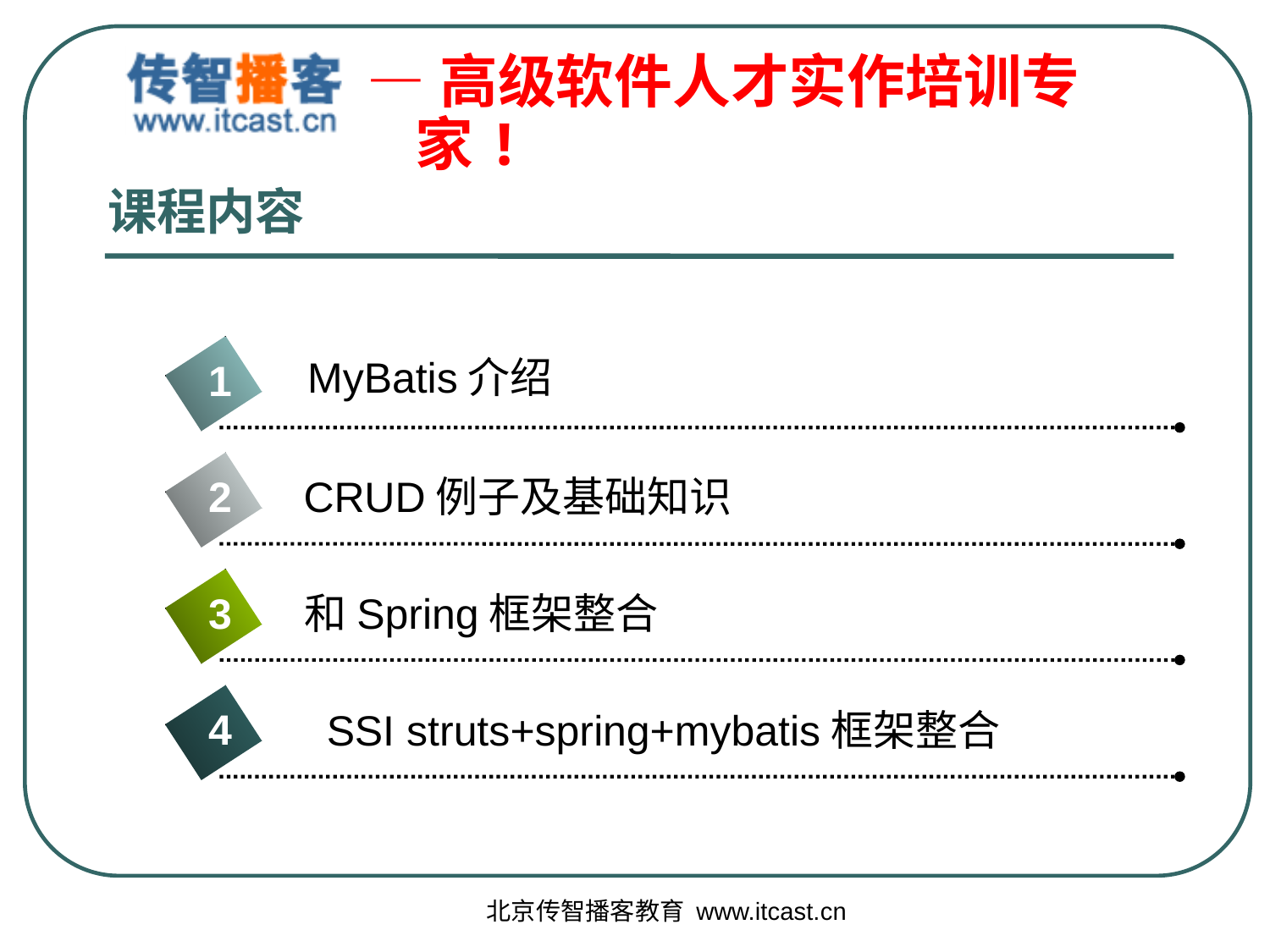

# 课程内容

MyBatis介绍
1

2
CRUD例子及基础知识

3
和Spring框架整合

4
SSI struts+spring+mybatis框架整合

北京传智播客教育 www.itcast.cn